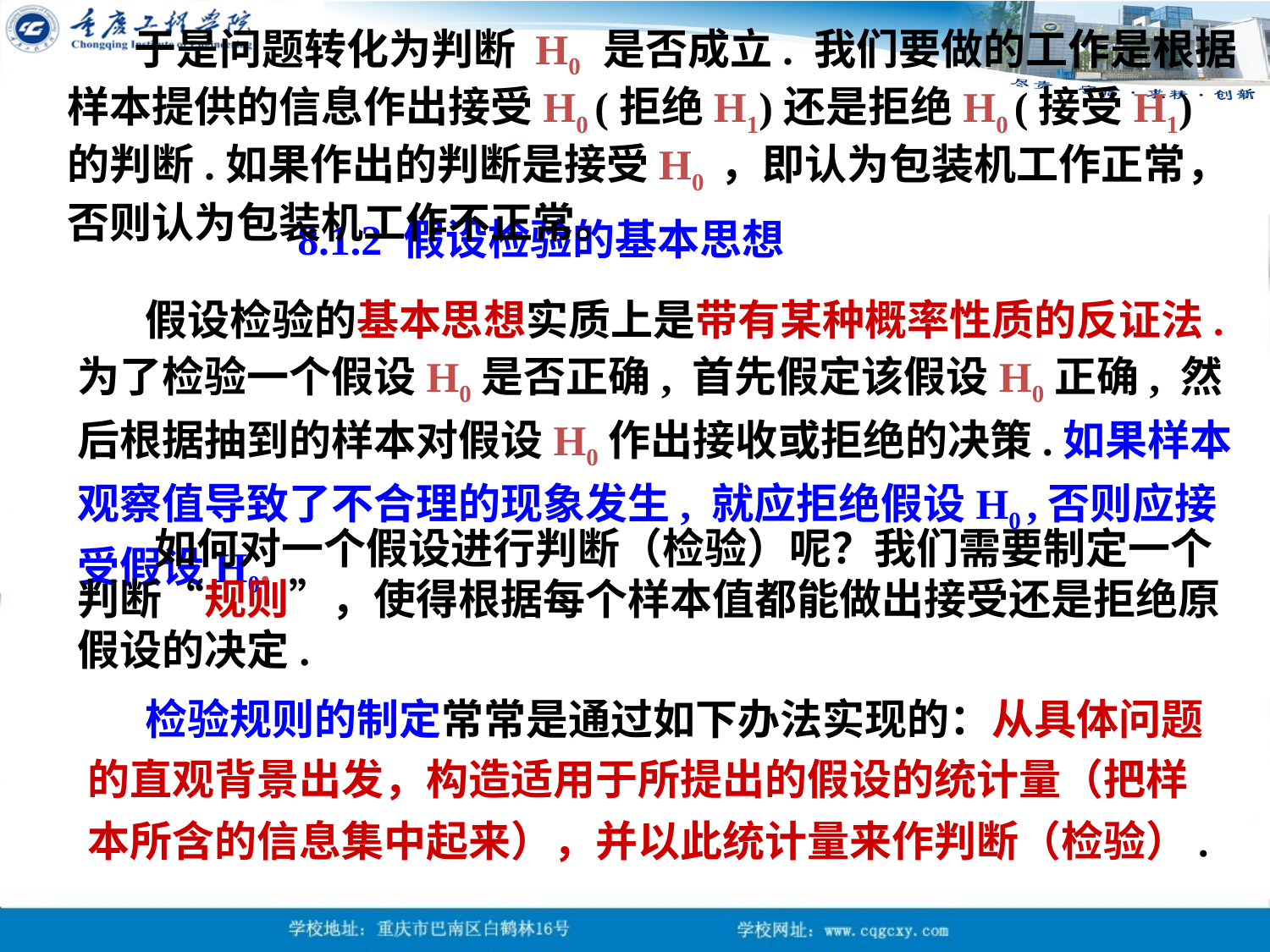

于是问题转化为判断 H0  是否成立. 我们要做的工作是根据样本提供的信息作出接受H0 (拒绝H1)还是拒绝H0 (接受H1)的判断.如果作出的判断是接受H0 ，即认为包装机工作正常，否则认为包装机工作不正常。
8.1.2 假设检验的基本思想

      假设检验的基本思想实质上是带有某种概率性质的反证法.
为了检验一个假设H0是否正确, 首先假定该假设H0正确, 然后根据抽到的样本对假设H0作出接收或拒绝的决策.如果样本观察值导致了不合理的现象发生, 就应拒绝假设H0 ,否则应接受假设H0.
       如何对一个假设进行判断（检验）呢？我们需要制定一个判断“规则”，使得根据每个样本值都能做出接受还是拒绝原假设的决定.
     检验规则的制定常常是通过如下办法实现的：从具体问题的直观背景出发，构造适用于所提出的假设的统计量（把样本所含的信息集中起来），并以此统计量来作判断（检验）.